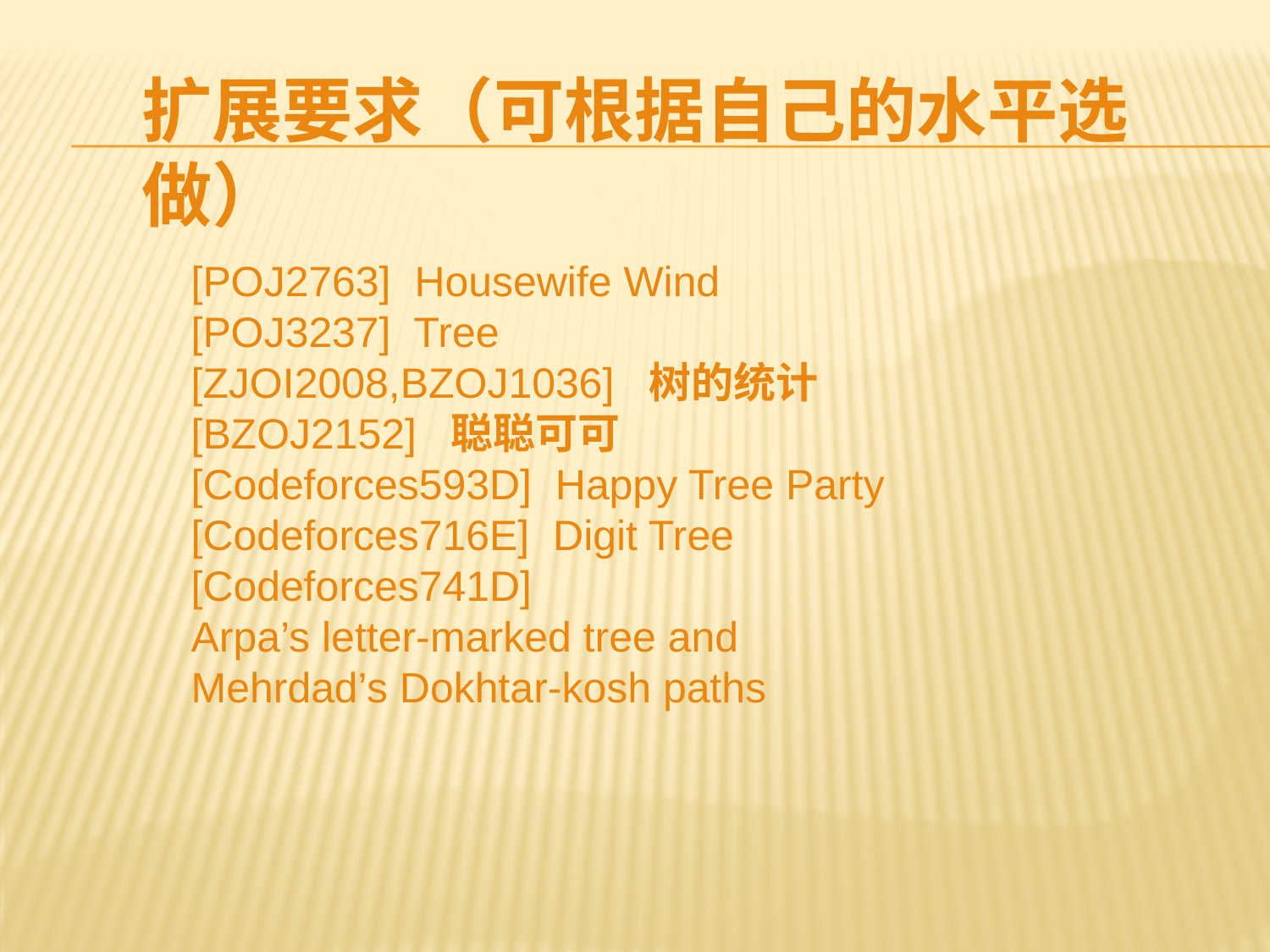

扩展要求（可根据自己的水平选做）
[POJ2763]  Housewife Wind
[POJ3237]  Tree
[ZJOI2008,BZOJ1036]  树的统计
[BZOJ2152]  聪聪可可
[Codeforces593D]  Happy Tree Party
[Codeforces716E]  Digit Tree
[Codeforces741D]
Arpa’s letter-marked tree and
Mehrdad’s Dokhtar-kosh paths